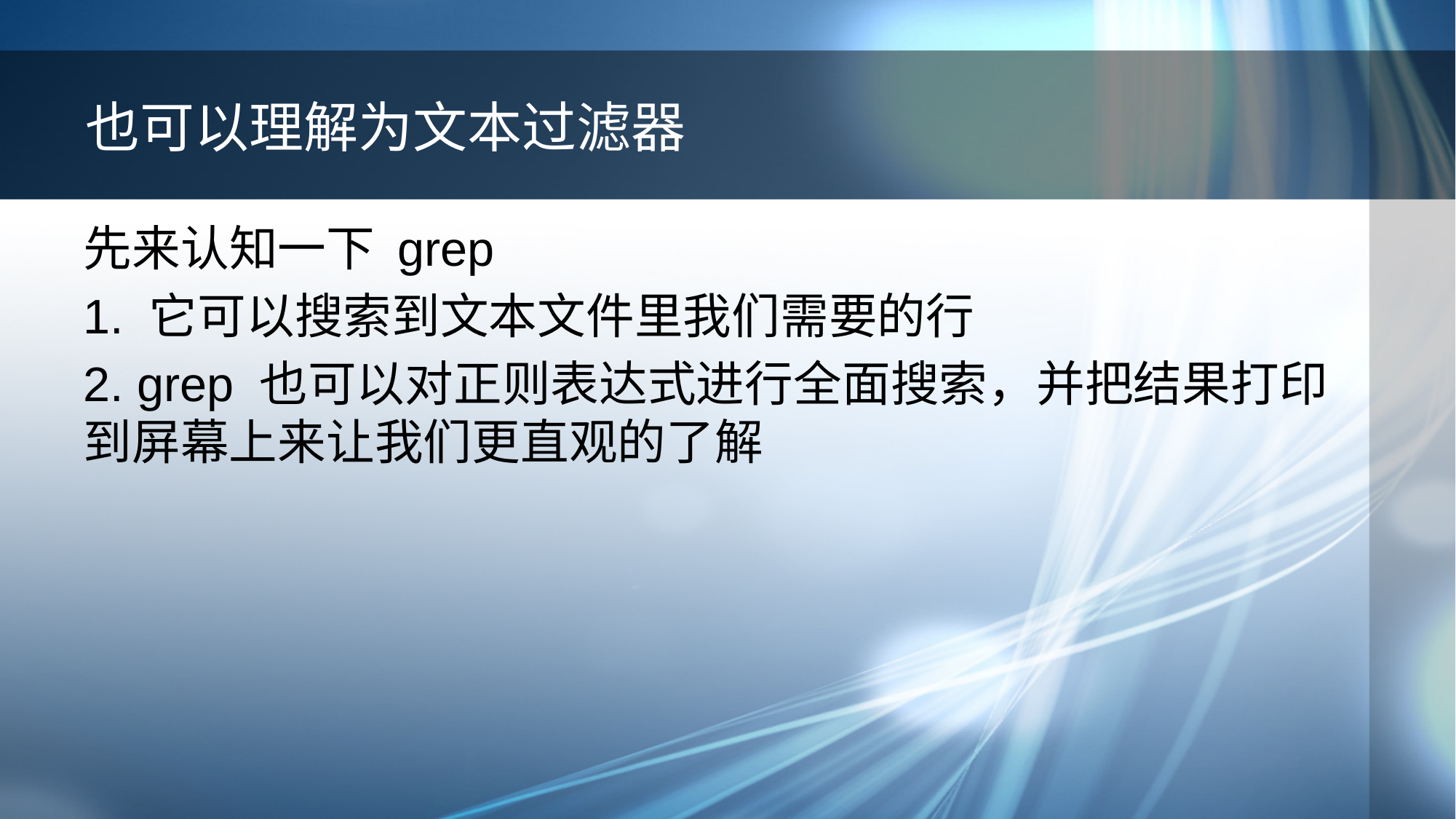

# 也可以理解为文本过滤器
先来认知一下 grep
1. 它可以搜索到文本文件里我们需要的行
2. grep 也可以对正则表达式进行全面搜索，并把结果打印到屏幕上来让我们更直观的了解